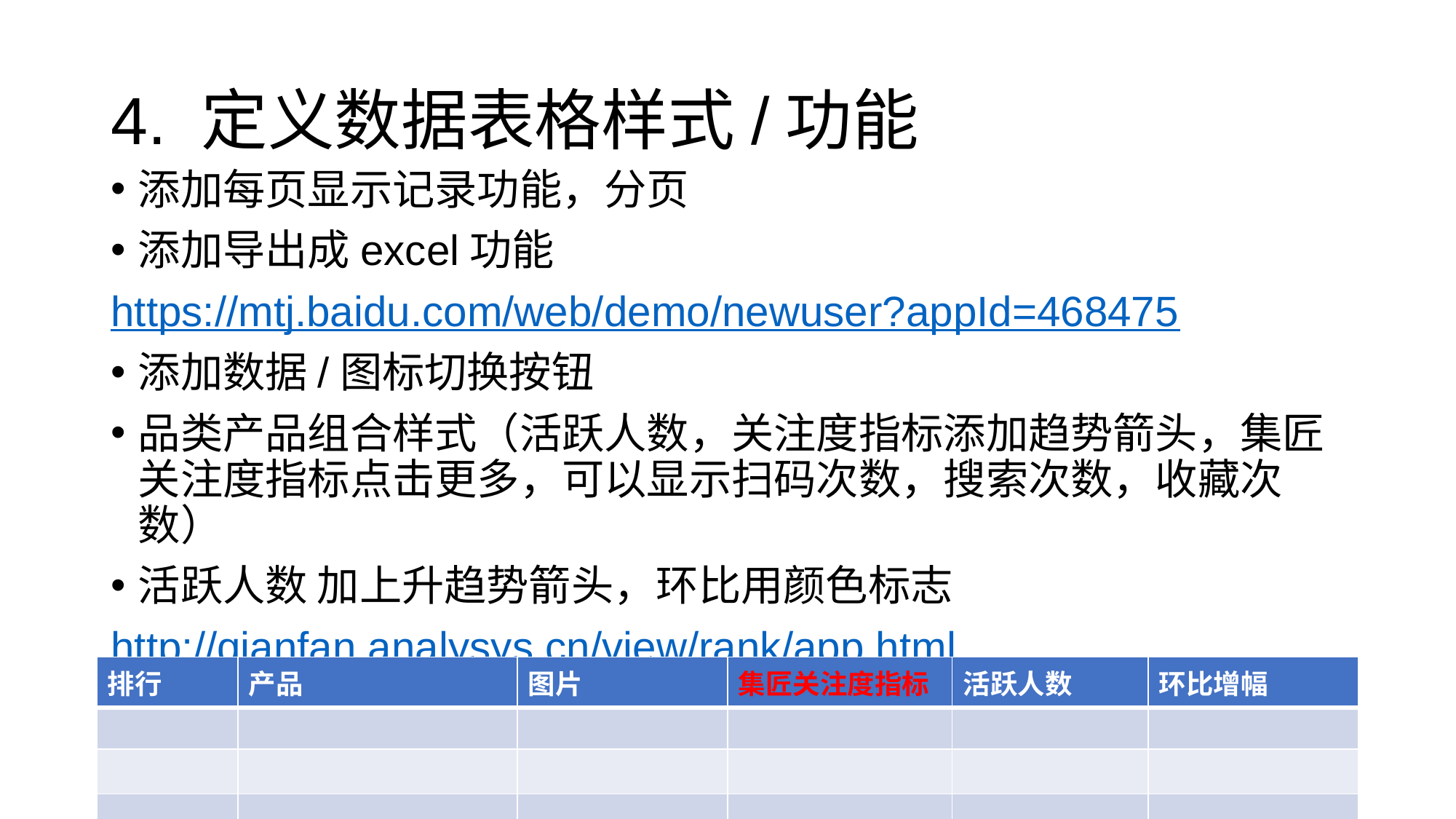

# 4. 定义数据表格样式/功能
添加每页显示记录功能，分页
添加导出成excel功能
https://mtj.baidu.com/web/demo/newuser?appId=468475
添加数据/图标切换按钮
品类产品组合样式（活跃人数，关注度指标添加趋势箭头，集匠关注度指标点击更多，可以显示扫码次数，搜索次数，收藏次数）
活跃人数 加上升趋势箭头，环比用颜色标志
http://qianfan.analysys.cn/view/rank/app.html
| 排行 | 产品 | 图片 | 集匠关注度指标 | 活跃人数 | 环比增幅 |
| --- | --- | --- | --- | --- | --- |
|  |  |  |  |  |  |
|  |  |  |  |  |  |
|  |  |  |  |  |  |